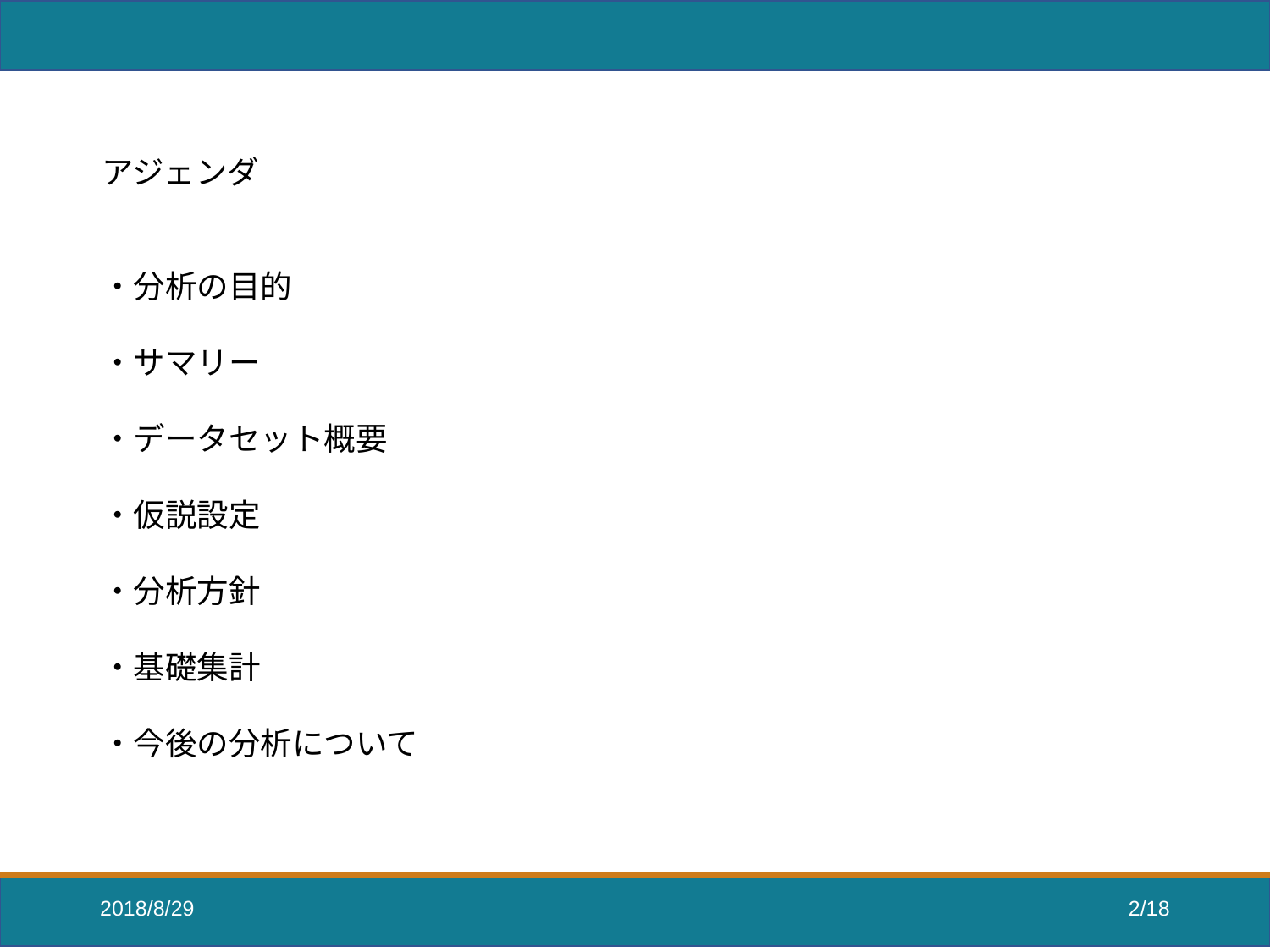

アジェンダ

・分析の目的

・サマリー

・データセット概要

・仮説設定

・分析方針

・基礎集計

・今後の分析について
2018/8/29
2/18